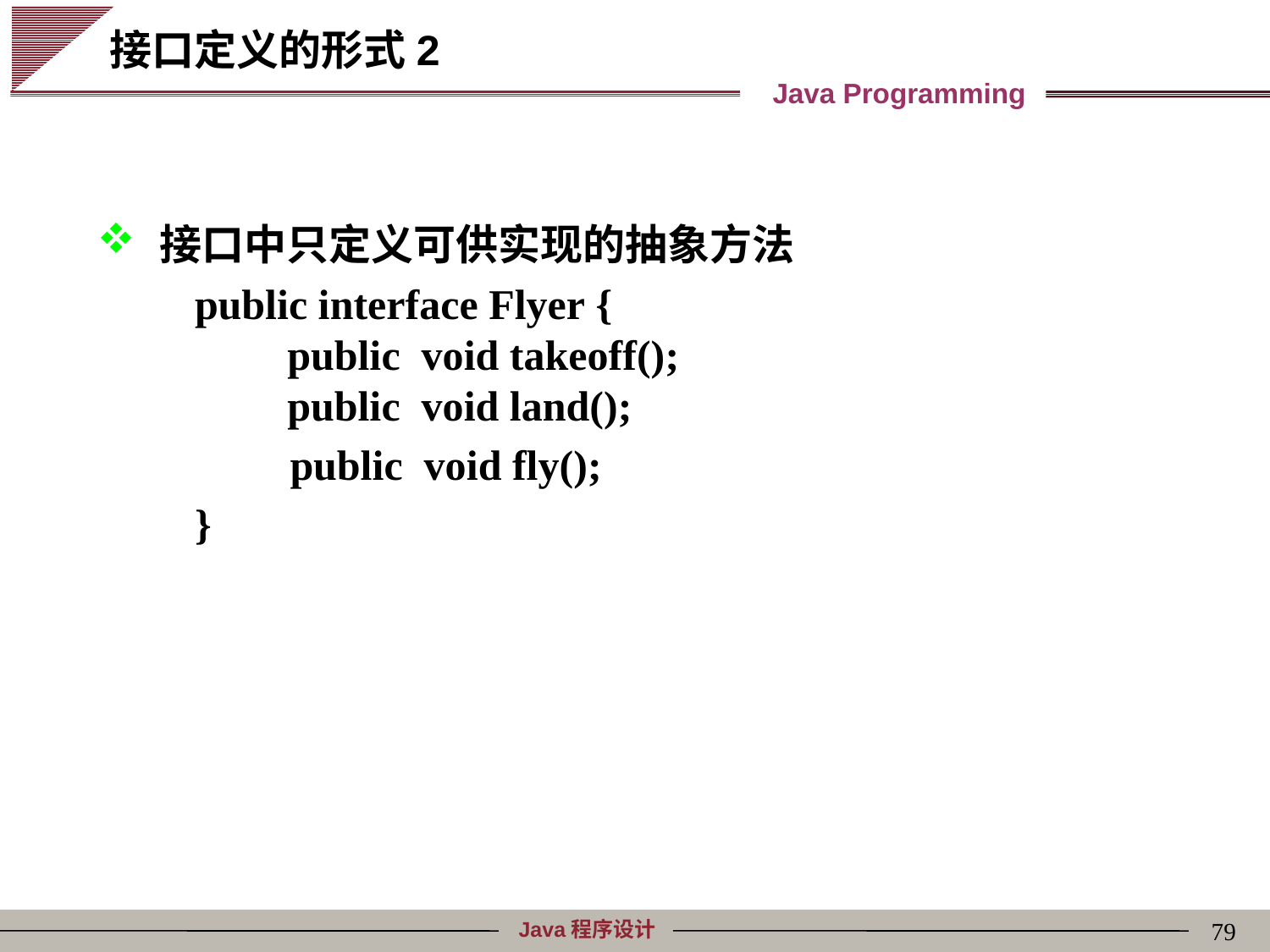

# 接口定义的形式2
接口中只定义可供实现的抽象方法
 public interface Flyer {   
      public  void takeoff();
      public  void land();
          public  void fly();
 }